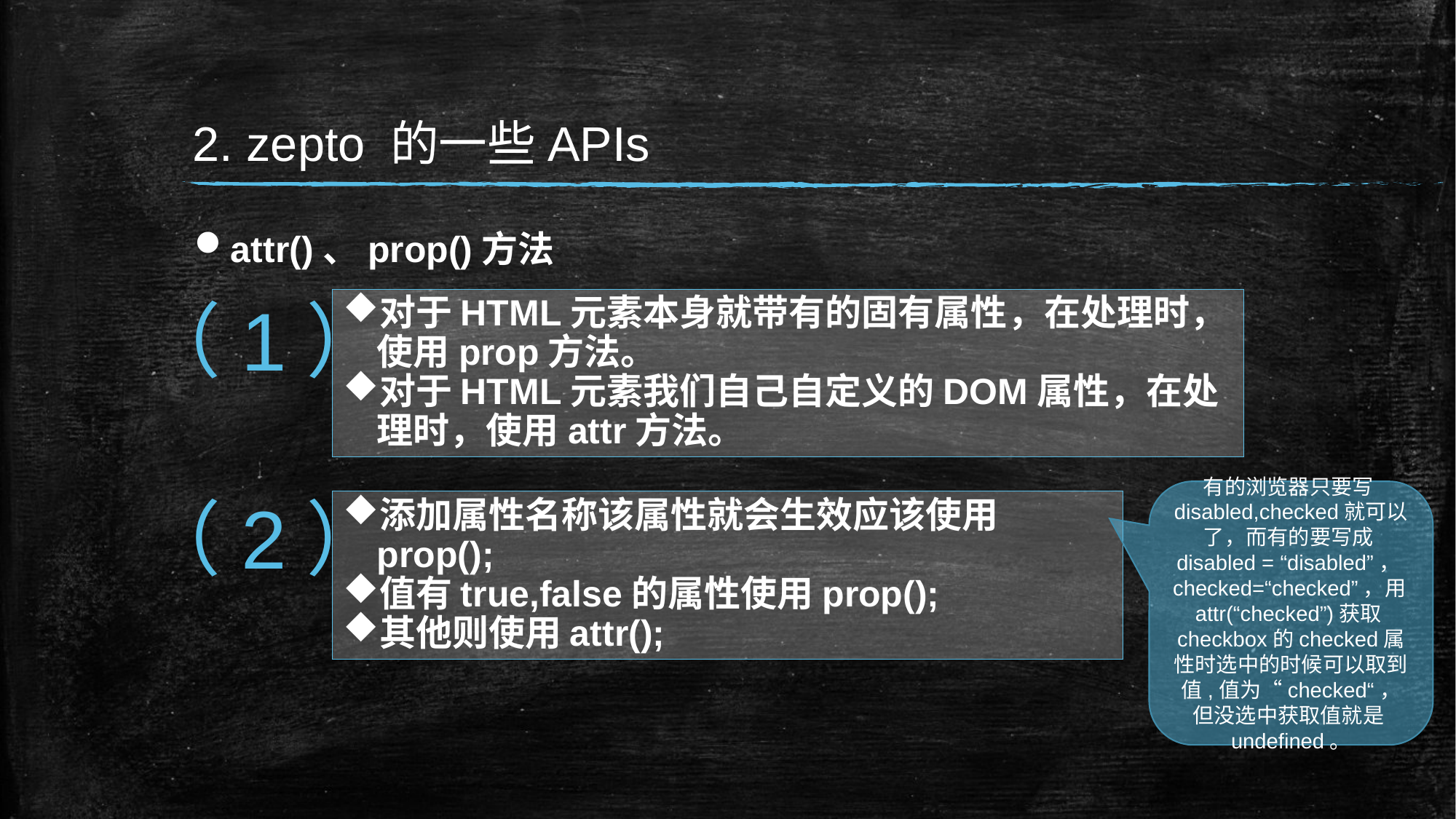

# 2. zepto 的一些APIs
attr()、prop()方法
（1）
对于HTML元素本身就带有的固有属性，在处理时，使用prop方法。
对于HTML元素我们自己自定义的DOM属性，在处理时，使用attr方法。
（2）
有的浏览器只要写disabled,checked就可以了，而有的要写成disabled = “disabled”，checked=“checked”，用attr(“checked”)获取checkbox的checked属性时选中的时候可以取到值,值为“checked“，但没选中获取值就是undefined。
添加属性名称该属性就会生效应该使用prop();
值有true,false的属性使用prop();
其他则使用attr();